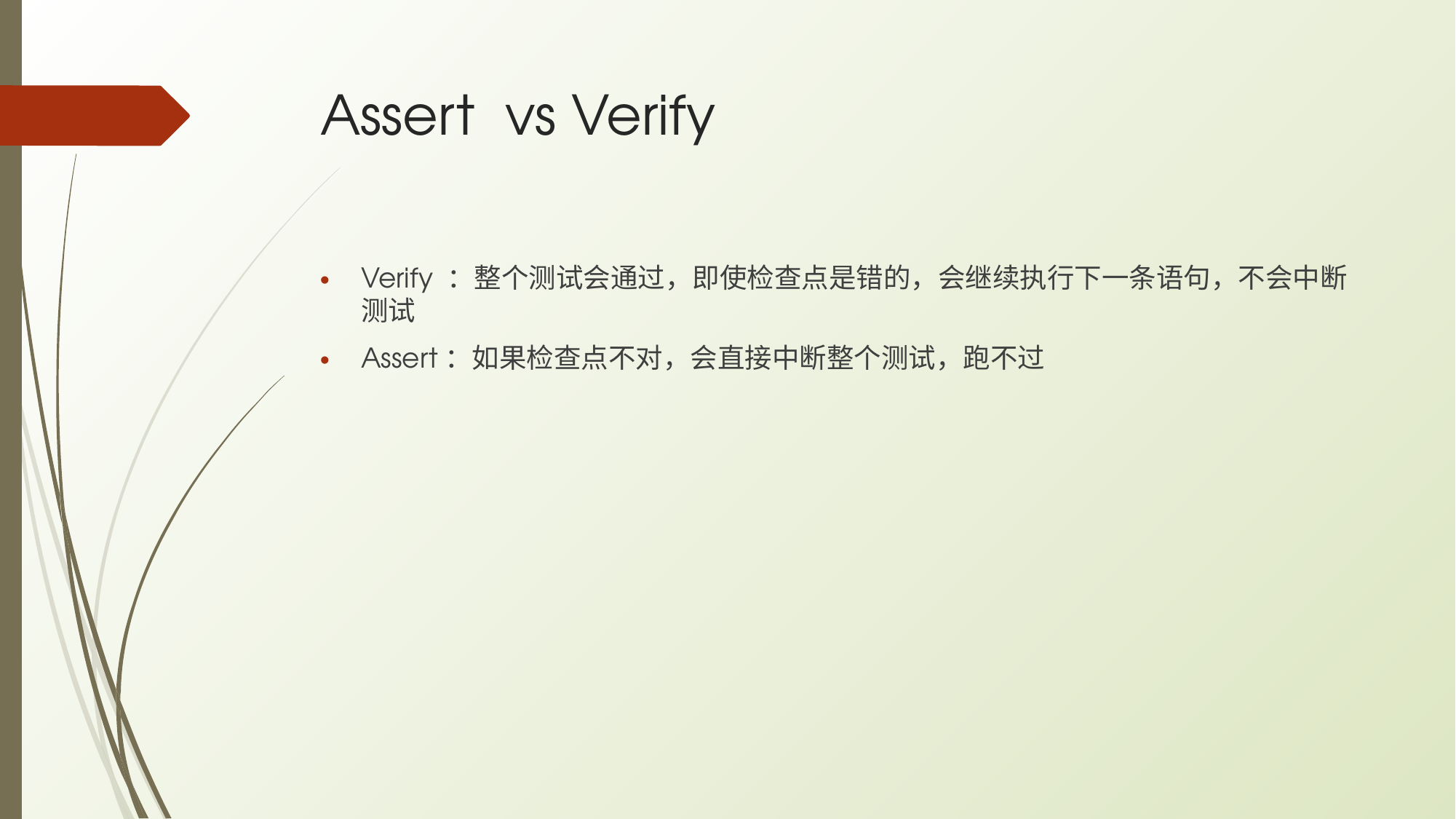

# Assert  vs Verify
Verify ：整个测试会通过，即使检查点是错的，会继续执行下一条语句，不会中断测试
Assert：如果检查点不对，会直接中断整个测试，跑不过